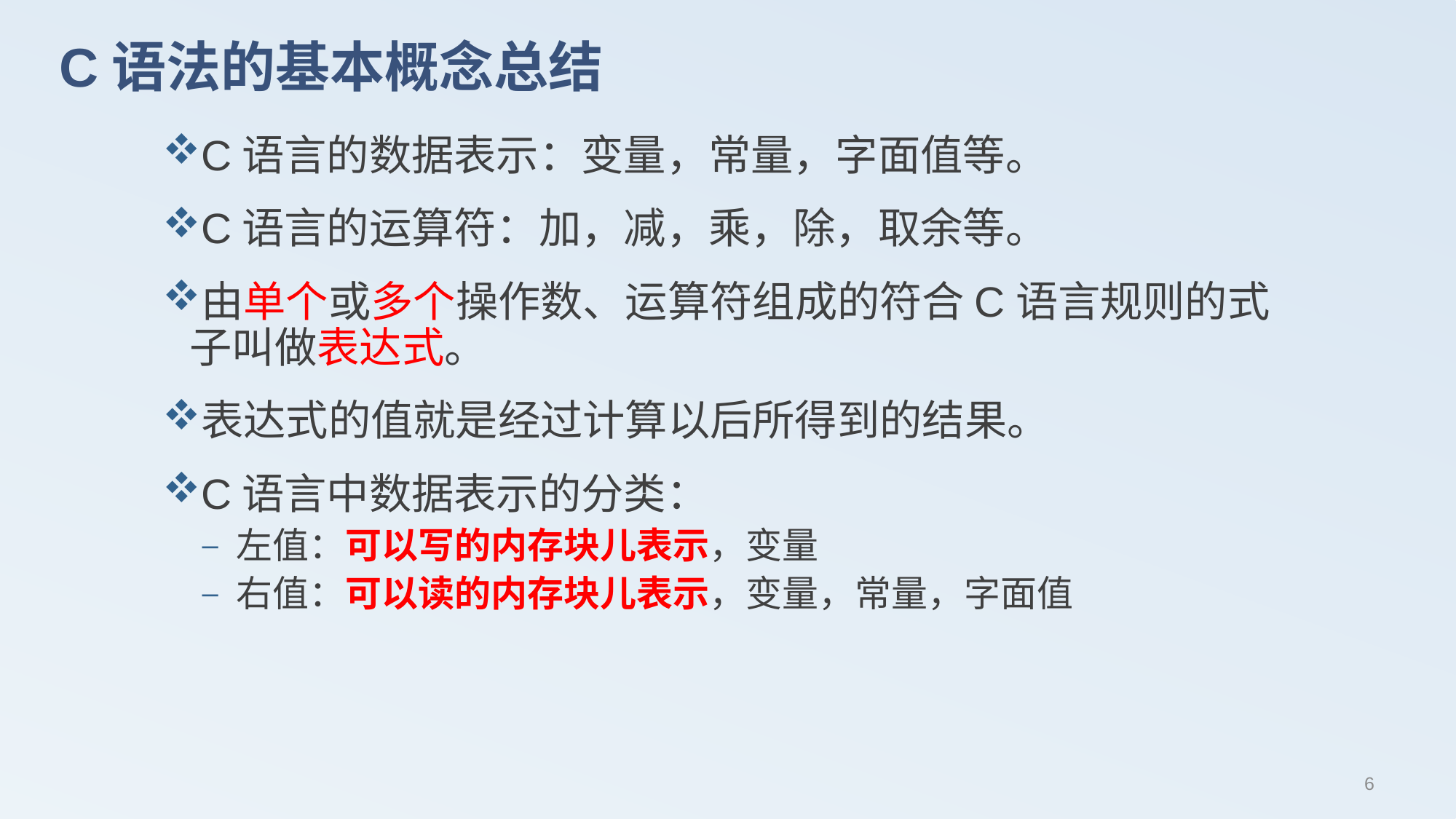

# C语法的基本概念总结
C语言的数据表示：变量，常量，字面值等。
C语言的运算符：加，减，乘，除，取余等。
由单个或多个操作数、运算符组成的符合C语言规则的式子叫做表达式。
表达式的值就是经过计算以后所得到的结果。
C语言中数据表示的分类：
左值：可以写的内存块儿表示，变量
右值：可以读的内存块儿表示，变量，常量，字面值